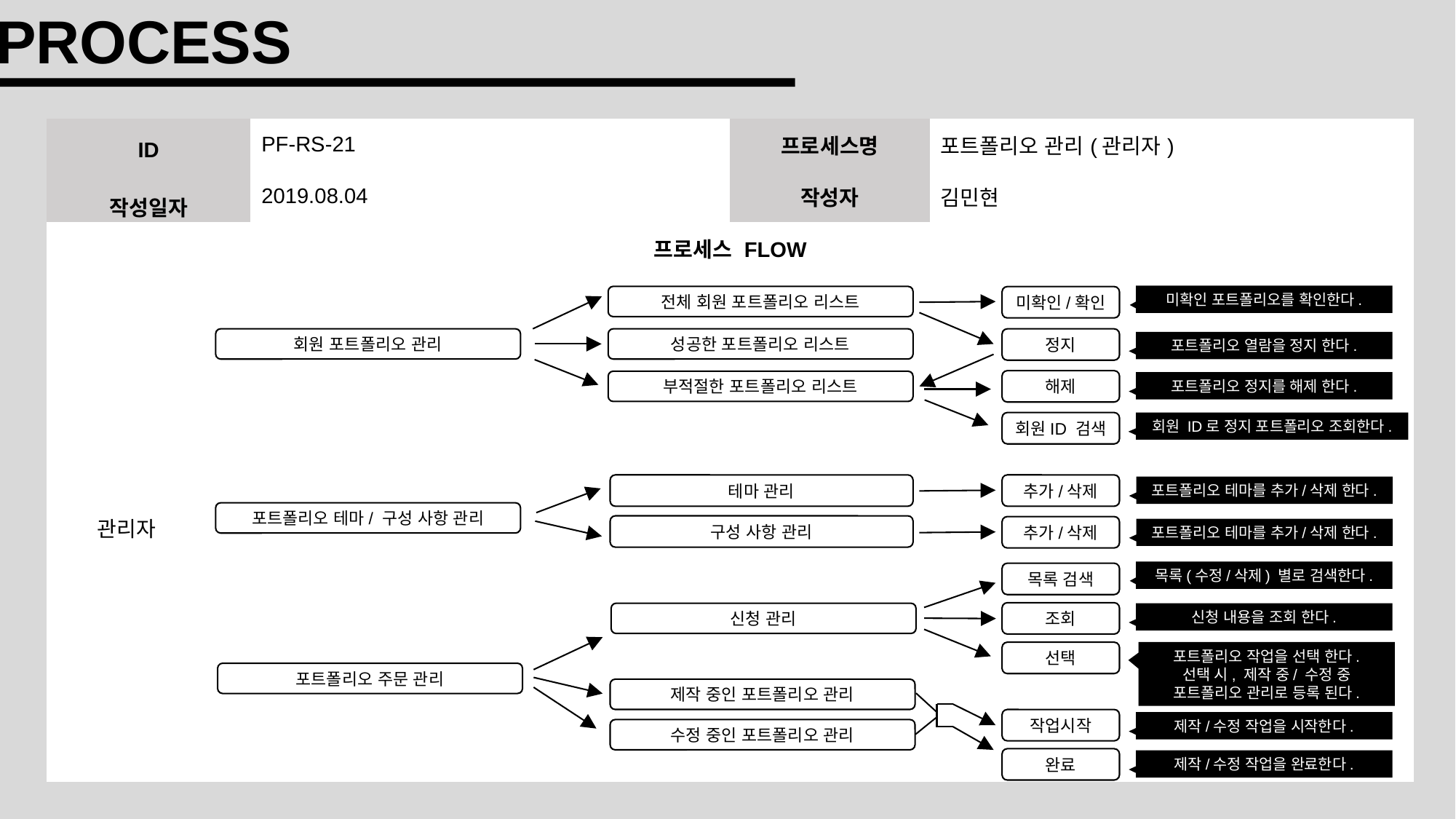

PROCESS

| ID |  | PF-RS-21 | 프로세스명 | 포트폴리오 관리(관리자) |
| --- | --- | --- | --- | --- |
| 작성일자 |  | 2019.08.04 | 작성자 | 김민현 |
| 프로세스 FLOW |  |  |  |  |
| 관리자 |  |  |  |  |
미확인 포트폴리오를 확인한다.
전체 회원 포트폴리오 리스트
미확인/확인
회원 포트폴리오 관리
성공한 포트폴리오 리스트
정지
포트폴리오 열람을 정지 한다.
해제
부적절한 포트폴리오 리스트
포트폴리오 정지를 해제 한다.
회원 ID로 정지 포트폴리오 조회한다.
회원ID 검색
테마 관리
추가/삭제
포트폴리오 테마를 추가/삭제 한다.
포트폴리오 테마/ 구성 사항 관리
구성 사항 관리
추가/삭제
포트폴리오 테마를 추가/삭제 한다.
목록(수정/삭제) 별로 검색한다.
목록 검색
조회
신청 관리
신청 내용을 조회 한다.
포트폴리오 작업을 선택 한다.
선택 시, 제작 중/ 수정 중 포트폴리오 관리로 등록 된다.
선택
포트폴리오 주문 관리
제작 중인 포트폴리오 관리
작업시작
제작/수정 작업을 시작한다.
수정 중인 포트폴리오 관리
완료
제작/수정 작업을 완료한다.